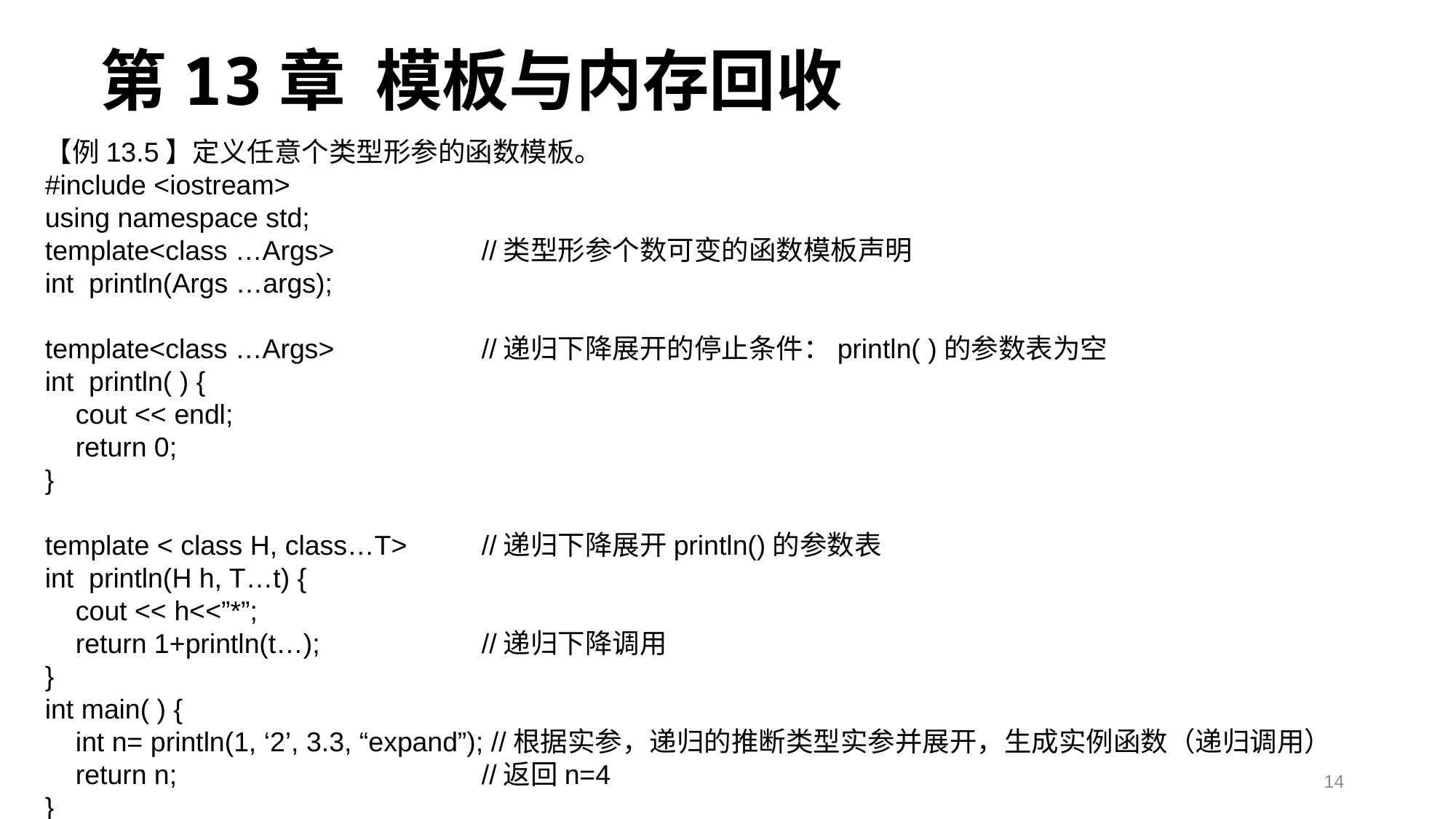

# 第13章  模板与内存回收
【例13.5】定义任意个类型形参的函数模板。
#include <iostream>
using namespace std;
template<class …Args> 		//类型形参个数可变的函数模板声明
int  println(Args …args);

template<class …Args>		//递归下降展开的停止条件：println( )的参数表为空
int  println( ) {
    cout << endl;
    return 0;
}

template < class H, class…T>	//递归下降展开println()的参数表
int  println(H h, T…t) {
    cout << h<<”*”;
    return 1+println(t…);		//递归下降调用
}
int main( ) {
    int n= println(1, ‘2’, 3.3, “expand”); //根据实参，递归的推断类型实参并展开，生成实例函数（递归调用）
    return n;			//返回n=4
}
14